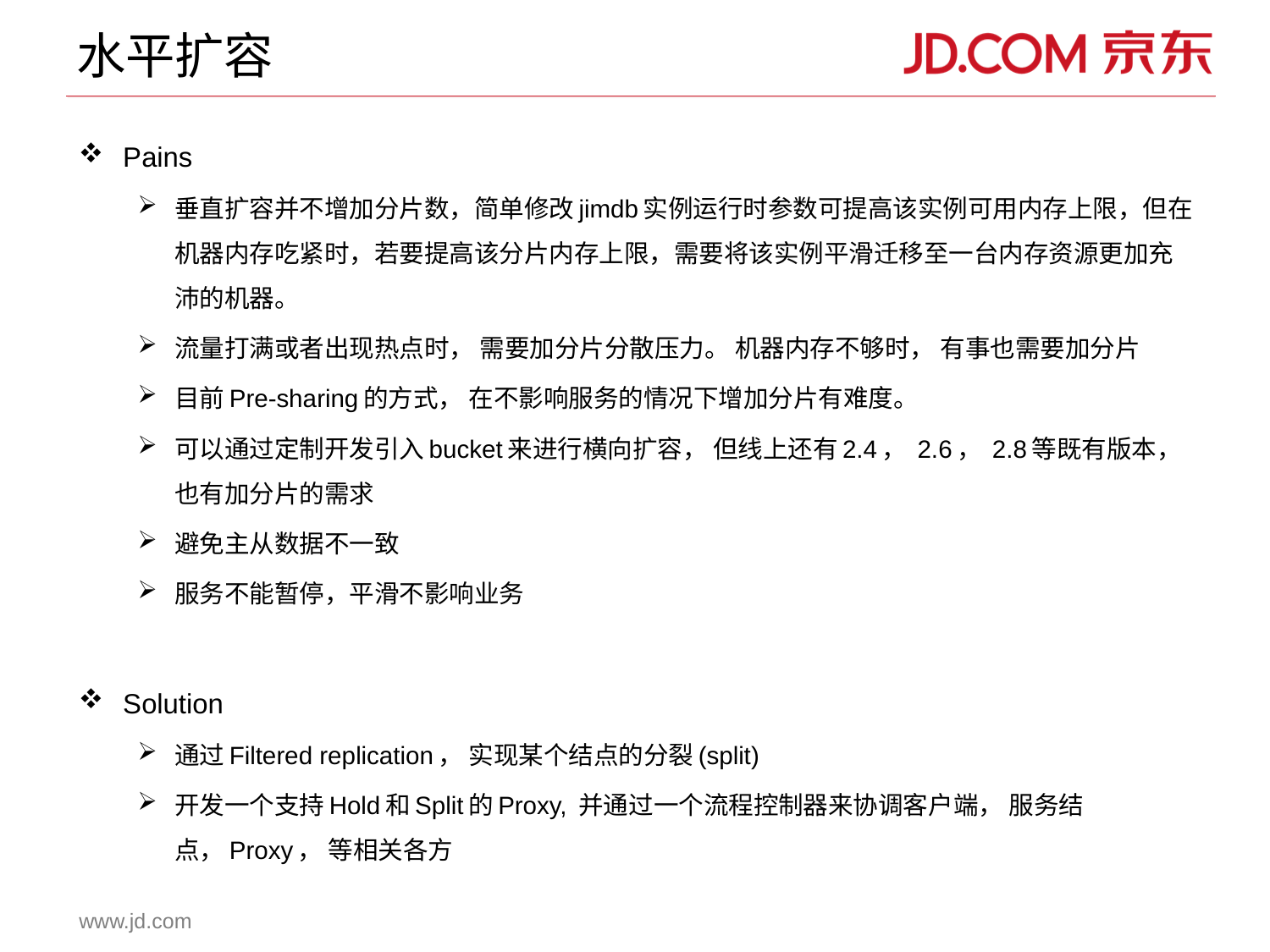

# 水平扩容
Pains
垂直扩容并不增加分片数，简单修改jimdb实例运行时参数可提高该实例可用内存上限，但在机器内存吃紧时，若要提高该分片内存上限，需要将该实例平滑迁移至一台内存资源更加充沛的机器。
流量打满或者出现热点时， 需要加分片分散压力。 机器内存不够时， 有事也需要加分片
目前Pre-sharing的方式， 在不影响服务的情况下增加分片有难度。
可以通过定制开发引入bucket来进行横向扩容， 但线上还有2.4， 2.6， 2.8等既有版本，也有加分片的需求
避免主从数据不一致
服务不能暂停，平滑不影响业务

Solution
通过Filtered replication， 实现某个结点的分裂(split)
开发一个支持Hold和Split的Proxy, 并通过一个流程控制器来协调客户端， 服务结点，Proxy， 等相关各方